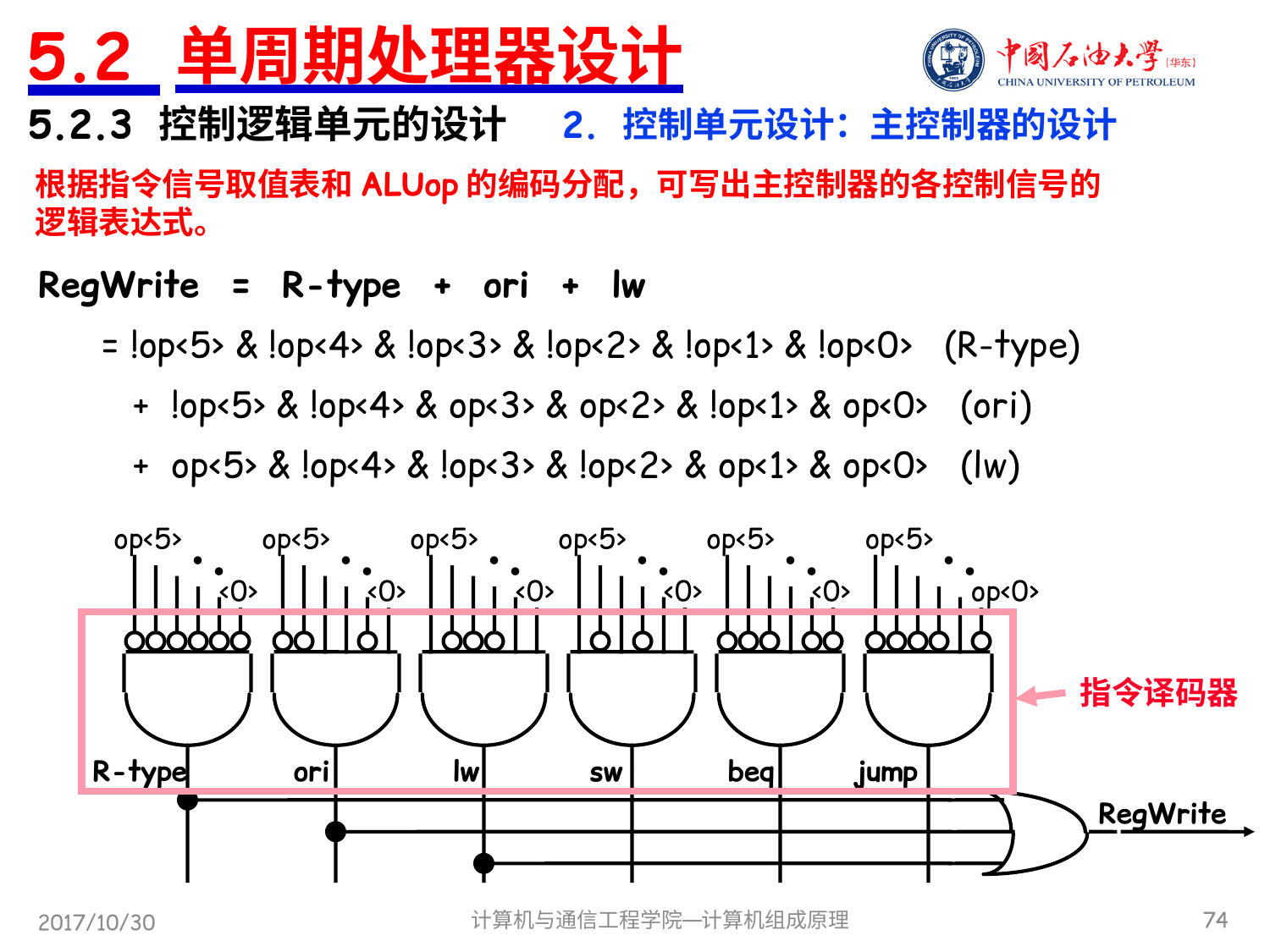

# 5.2 单周期处理器设计
5.2.3 控制逻辑单元的设计

2. 控制单元设计：主控制器的设计
根据指令信号取值表和ALUop的编码分配，可写出主控制器的各控制信号的逻辑表达式。
RegWrite  =  R-type  +  ori  +  lw
= !op<5> & !op<4> & !op<3> & !op<2> & !op<1> & !op<0>   (R-type)
   +  !op<5> & !op<4> & op<3> & op<2> & !op<1> & op<0>   (ori)
   +  op<5> & !op<4> & !op<3> & !op<2> & op<1> & op<0>   (lw)
.
.
.
.
.
.
op<5>
op<5>
op<5>
op<5>
op<5>
op<5>
.
.
.
.
.
.

<0>
<0>
<0>
<0>
<0>
op<0>

R-type
ori
lw
sw
beq
jump

指令译码器

RegWrite

计算机与通信工程学院—计算机组成原理
74
2017/10/30